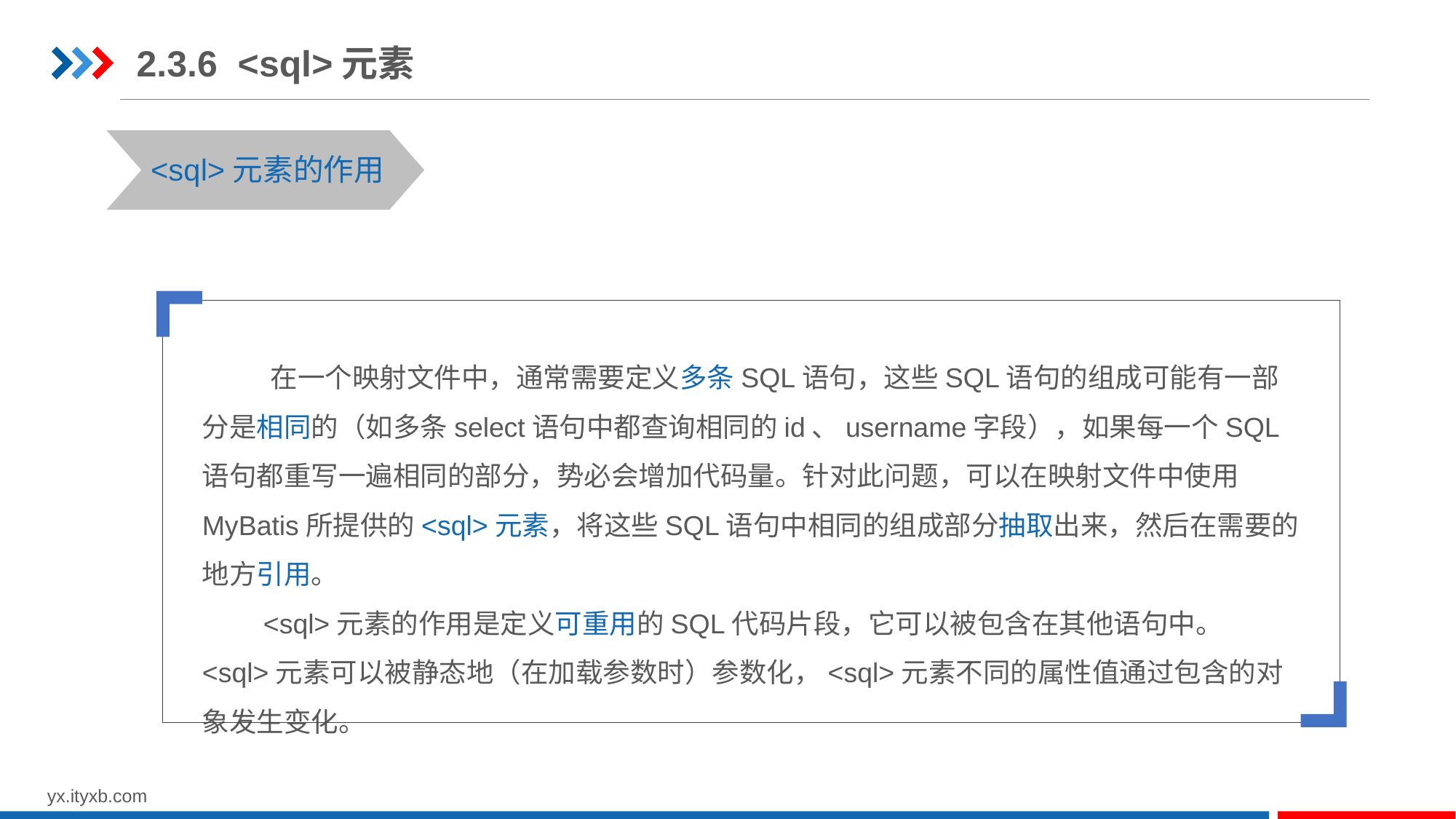

2.3.6  <sql>元素

<sql>元素的作用

          在一个映射文件中，通常需要定义多条SQL语句，这些SQL语句的组成可能有一部分是相同的（如多条select语句中都查询相同的id、username字段），如果每一个SQL语句都重写一遍相同的部分，势必会增加代码量。针对此问题，可以在映射文件中使用MyBatis所提供的<sql>元素，将这些SQL语句中相同的组成部分抽取出来，然后在需要的地方引用。
        <sql>元素的作用是定义可重用的SQL代码片段，它可以被包含在其他语句中。
<sql>元素可以被静态地（在加载参数时）参数化，<sql>元素不同的属性值通过包含的对象发生变化。